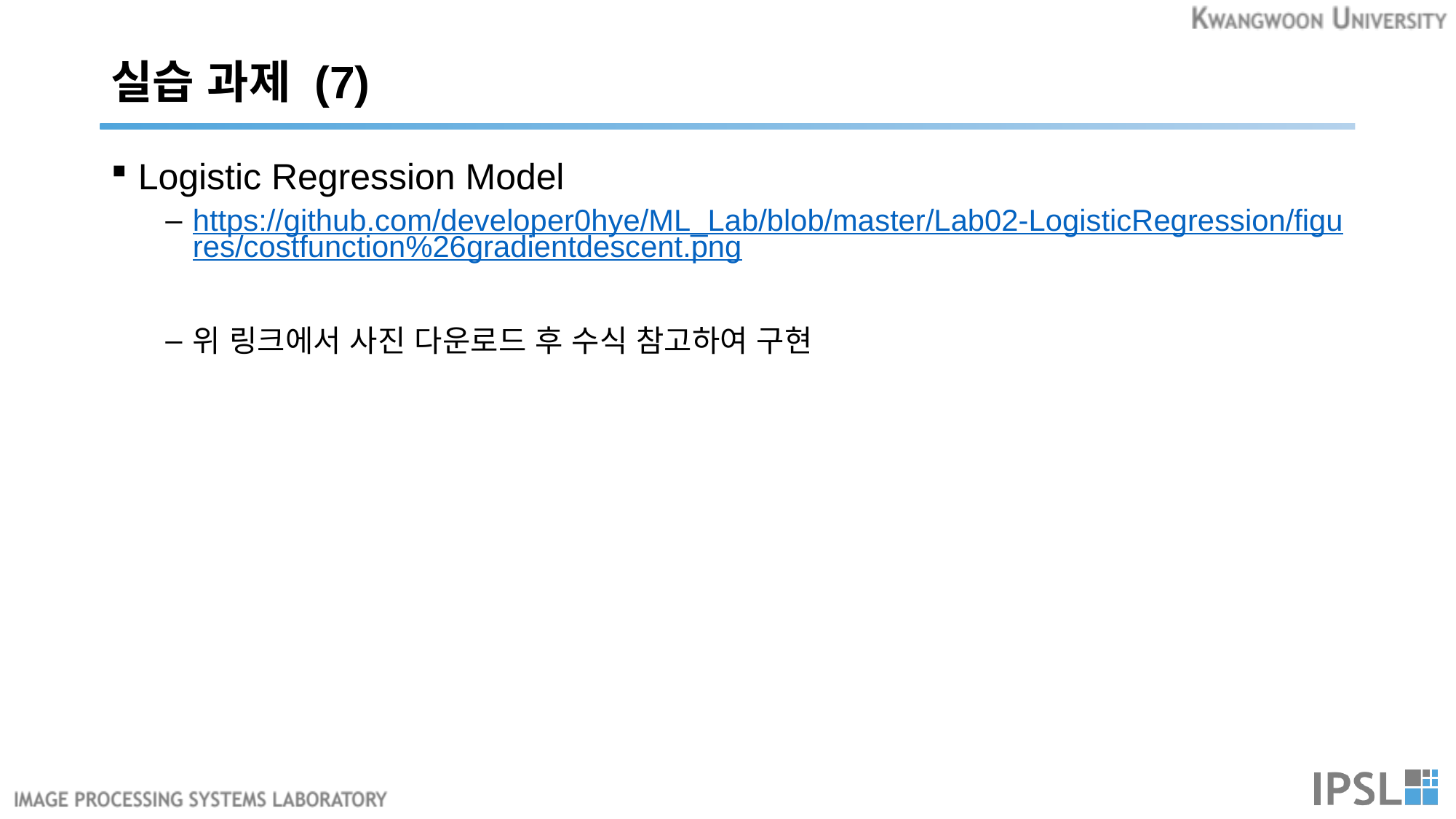

# 실습 과제 (7)
Logistic Regression Model
https://github.com/developer0hye/ML_Lab/blob/master/Lab02-LogisticRegression/figures/costfunction%26gradientdescent.png

위 링크에서 사진 다운로드 후 수식 참고하여 구현